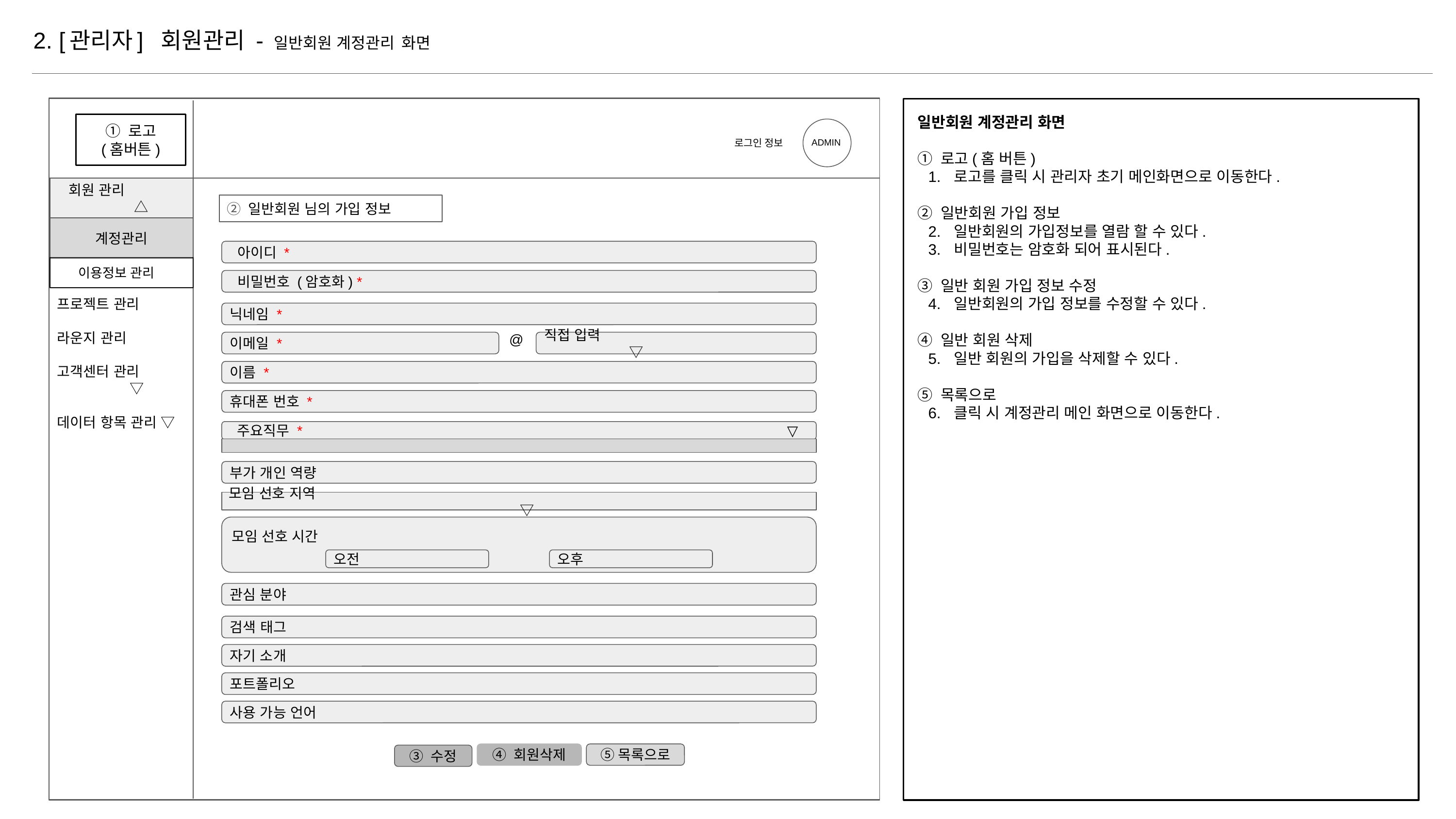

# 2. [관리자]  회원관리 - 일반회원 계정관리 화면

일반회원 계정관리 화면

① 로고(홈 버튼)
로고를 클릭 시 관리자 초기 메인화면으로 이동한다.

② 일반회원 가입 정보
일반회원의 가입정보를 열람 할 수 있다.
비밀번호는 암호화 되어 표시된다.

③ 일반 회원 가입 정보 수정
일반회원의 가입 정보를 수정할 수 있다.

④ 일반 회원 삭제
일반 회원의 가입을 삭제할 수 있다.

⑤ 목록으로
클릭 시 계정관리 메인 화면으로 이동한다.

① 로고
(홈버튼)

로그인 정보
ADMIN
  회원 관리	 	 △
② 일반회원 님의 가입 정보
계정관리
 아이디 *
     이용정보 관리
 비밀번호 (암호화) *
프로젝트 관리

라운지 관리

고객센터 관리   	▽

데이터 항목 관리 ▽

닉네임 *
@
이메일 *
직접 입력               			   ▽
이름 *
휴대폰 번호 *
 주요직무 *                                                                                                                         ▽

부가 개인 역량
모임 선호 지역                                               						   		▽

모임 선호 시간

오전
오후
관심 분야
검색 태그
자기 소개
포트폴리오
사용 가능 언어
④ 회원삭제
⑤목록으로
③ 수정